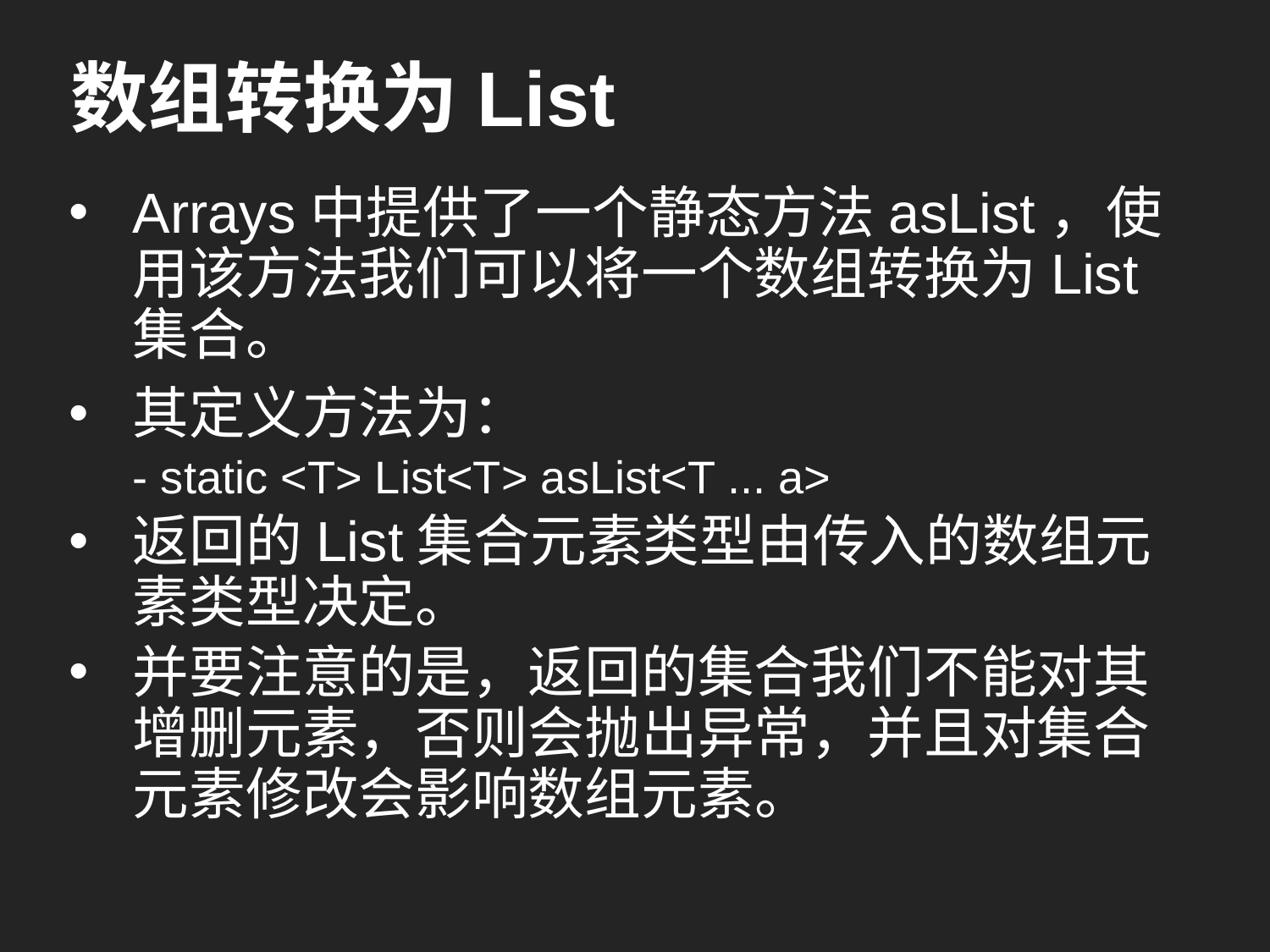

# 数组转换为List
Arrays中提供了一个静态方法asList，使用该方法我们可以将一个数组转换为List集合。
其定义方法为：
- static <T> List<T> asList<T ... a>
返回的List集合元素类型由传入的数组元素类型决定。
并要注意的是，返回的集合我们不能对其增删元素，否则会抛出异常，并且对集合元素修改会影响数组元素。